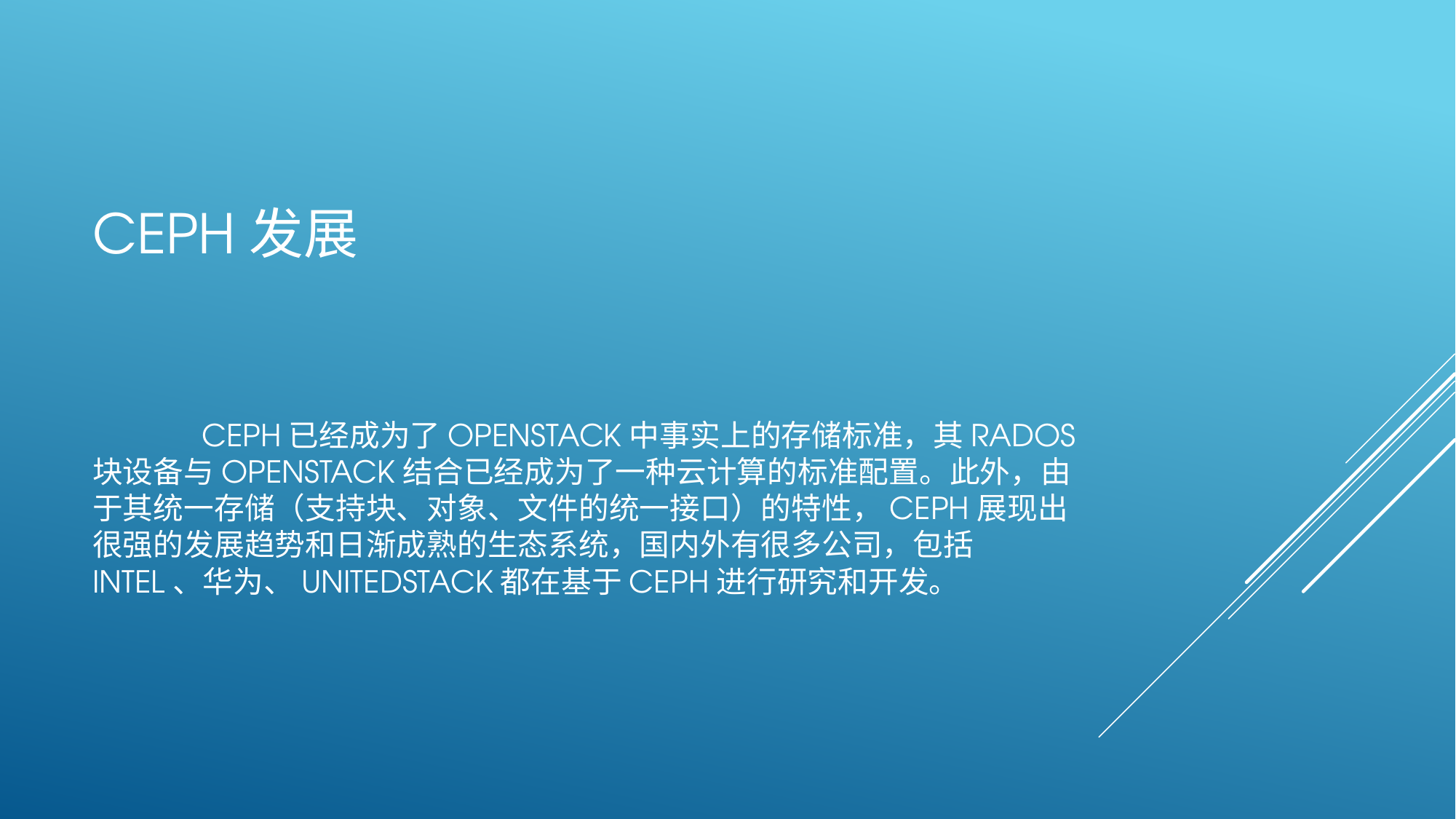

# CEPH发展
	Ceph已经成为了openstack中事实上的存储标准，其RADOS块设备与openstack结合已经成为了一种云计算的标准配置。此外，由于其统一存储（支持块、对象、文件的统一接口）的特性，Ceph展现出很强的发展趋势和日渐成熟的生态系统，国内外有很多公司，包括intel、华为、unitedstack都在基于ceph进行研究和开发。